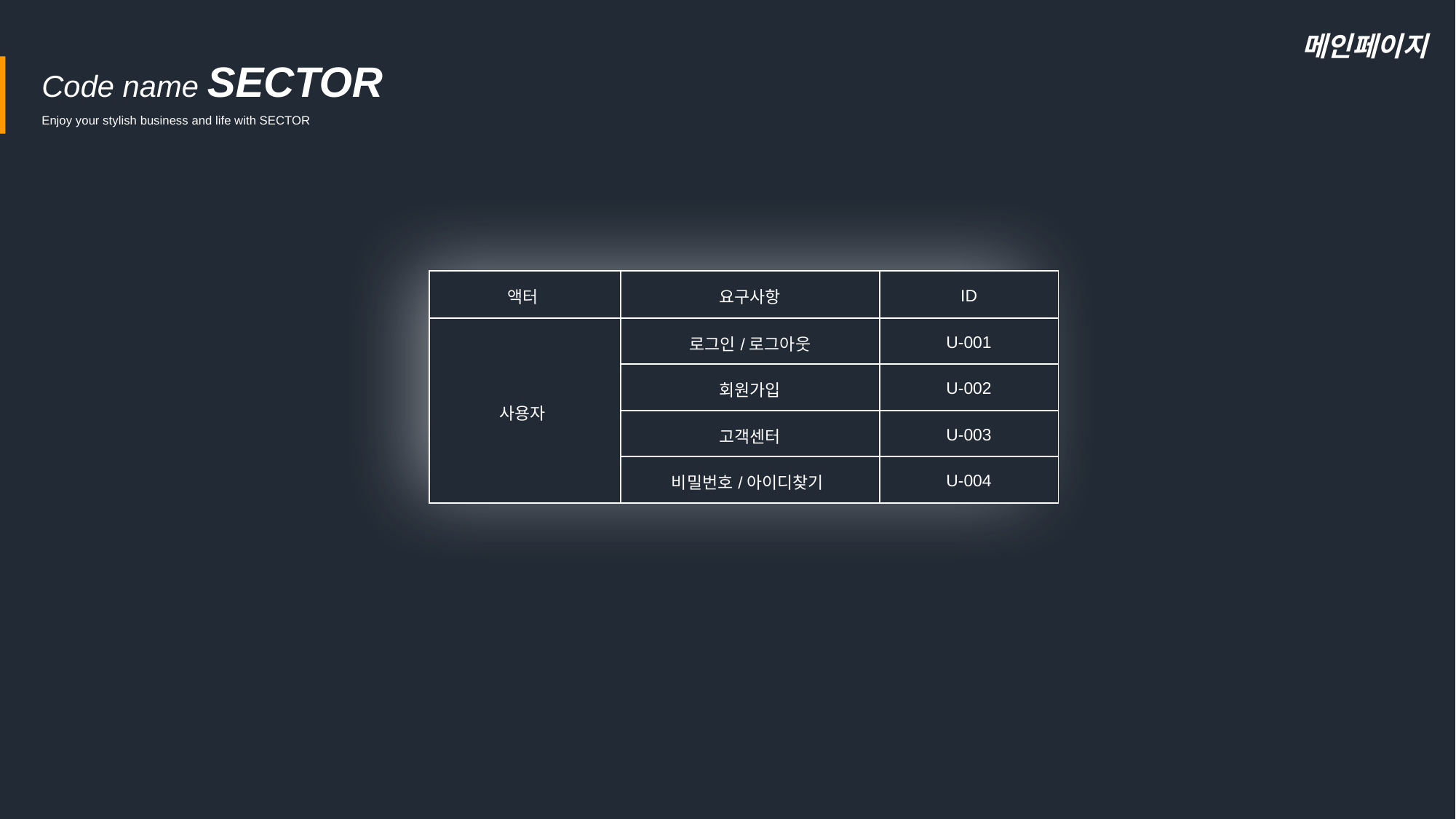

Code name SECTOR
Enjoy your stylish business and life with SECTOR
메인페이지

| 액터 | 요구사항 | ID |
| --- | --- | --- |
| 사용자 | 로그인/로그아웃 | U-001 |
|  | 회원가입 | U-002 |
|  | 고객센터 | U-003 |
|  | 비밀번호/아이디찾기 | U-004 |